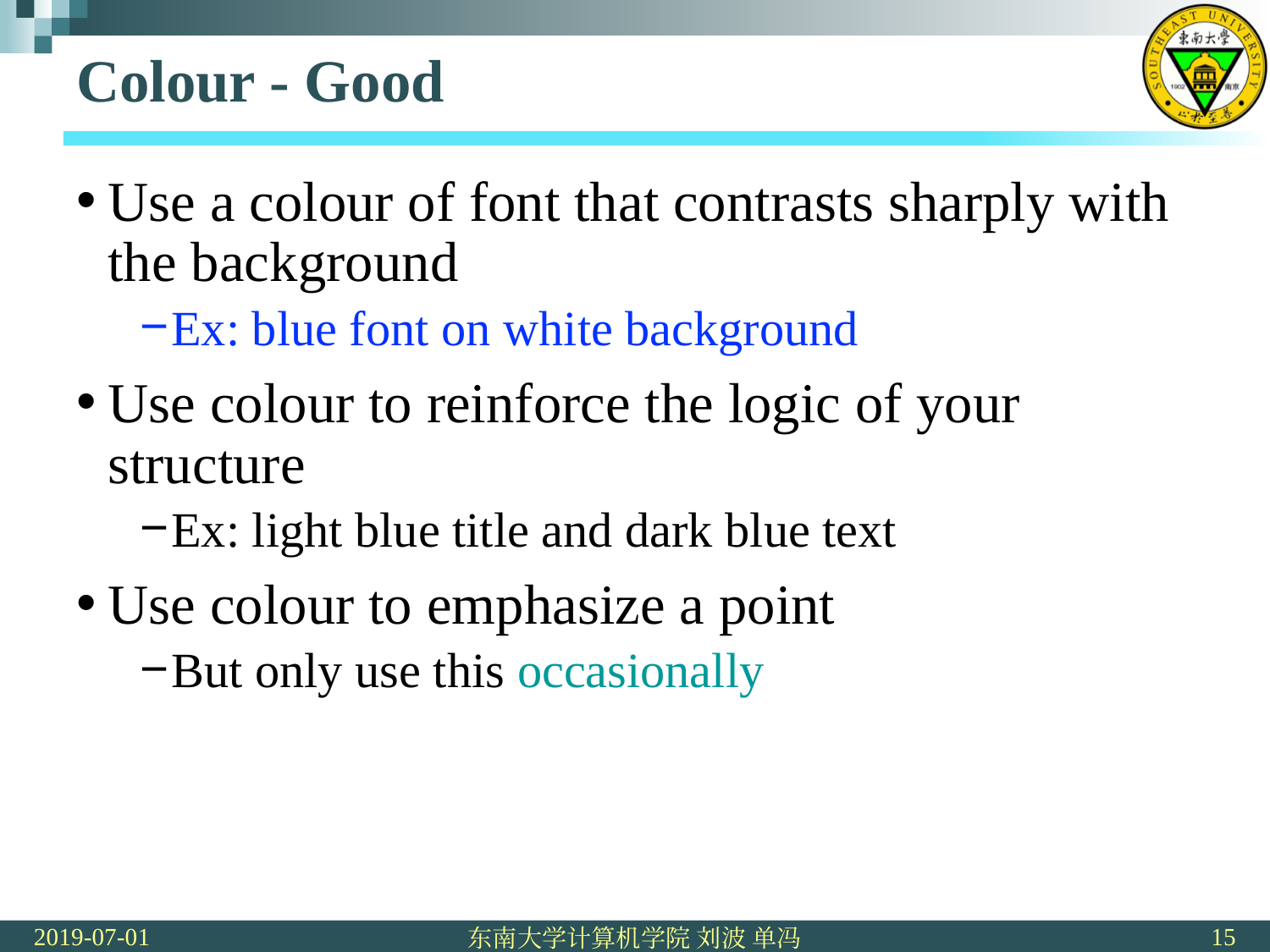

# Colour - Good
Use a colour of font that contrasts sharply with the background
Ex: blue font on white background
Use colour to reinforce the logic of your structure
Ex: light blue title and dark blue text
Use colour to emphasize a point
But only use this occasionally

2019-07-01
15
东南大学计算机学院 刘波 单冯